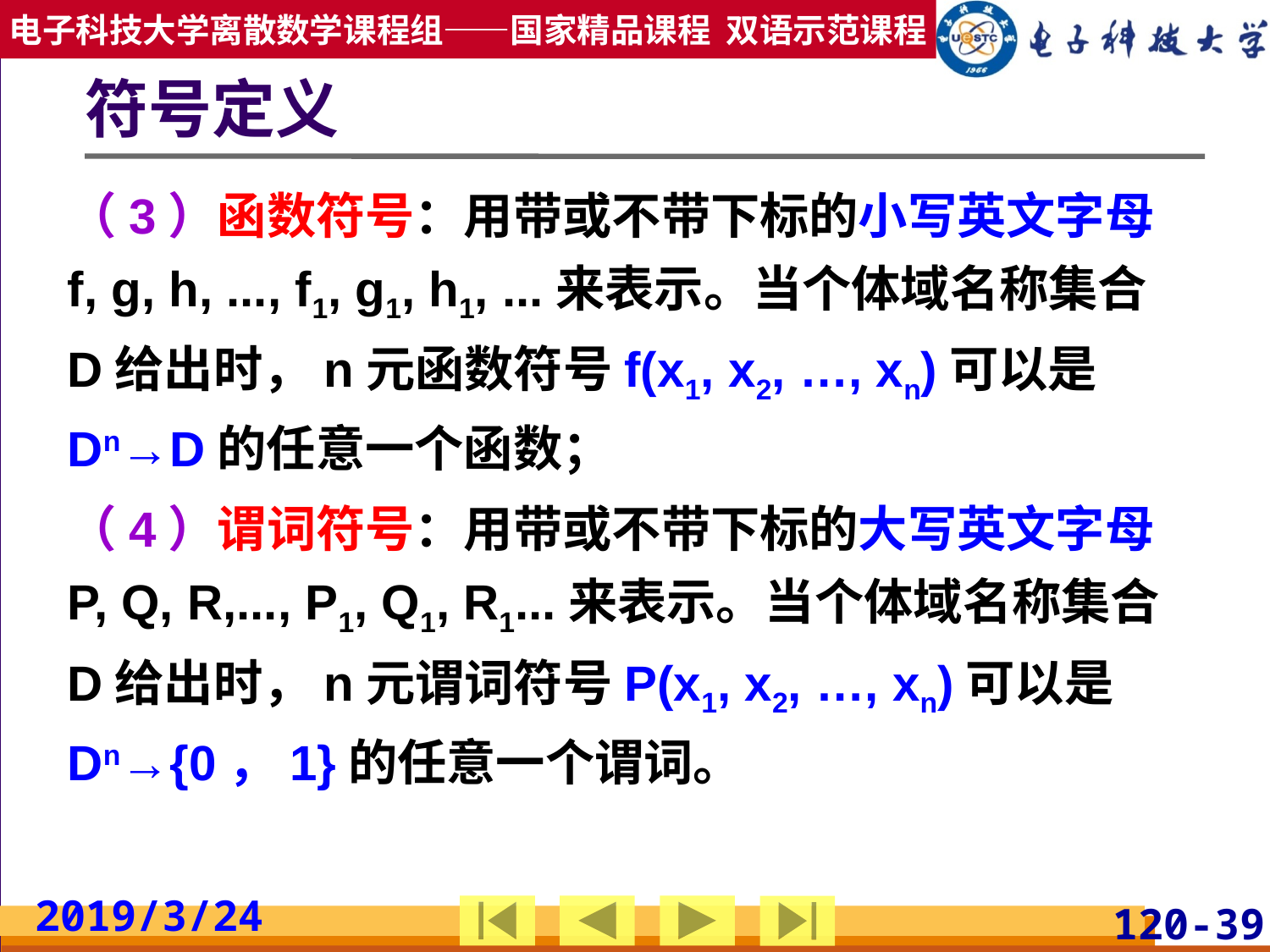

# 符号定义
（3）函数符号：用带或不带下标的小写英文字母f, g, h, ..., f1, g1, h1, ...来表示。当个体域名称集合D给出时，n元函数符号f(x1, x2, …, xn)可以是Dn→D的任意一个函数；
（4）谓词符号：用带或不带下标的大写英文字母P, Q, R,..., P1, Q1, R1...来表示。当个体域名称集合D给出时，n元谓词符号P(x1, x2, …, xn)可以是Dn→{0，1}的任意一个谓词。
2019/3/24